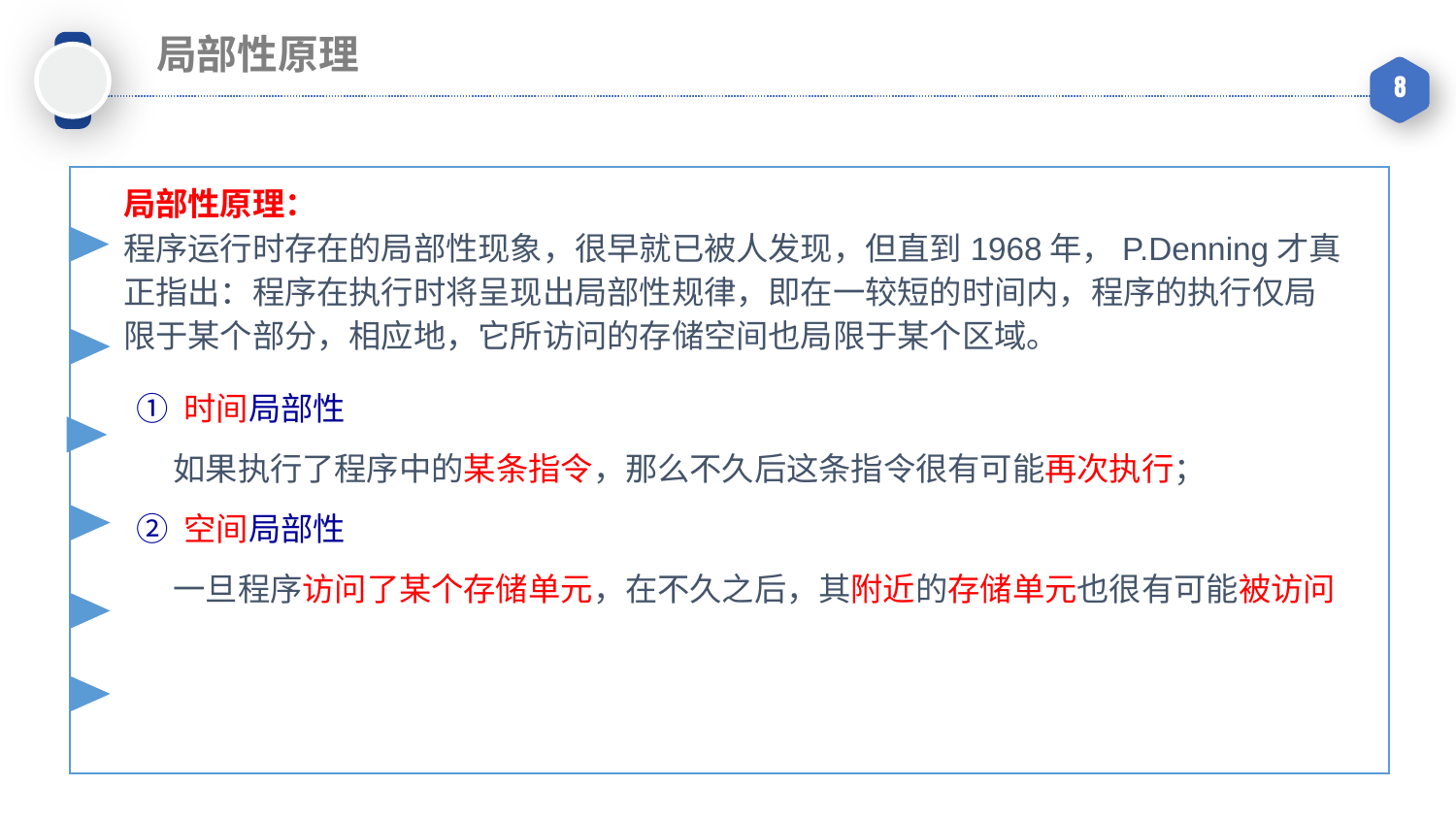

局部性原理

局部性原理：
程序运行时存在的局部性现象，很早就已被人发现，但直到1968年，P.Denning才真正指出：程序在执行时将呈现出局部性规律，即在一较短的时间内，程序的执行仅局限于某个部分，相应地，它所访问的存储空间也局限于某个区域。

① 时间局部性
    如果执行了程序中的某条指令，那么不久后这条指令很有可能再次执行；
② 空间局部性
    一旦程序访问了某个存储单元，在不久之后，其附近的存储单元也很有可能被访问